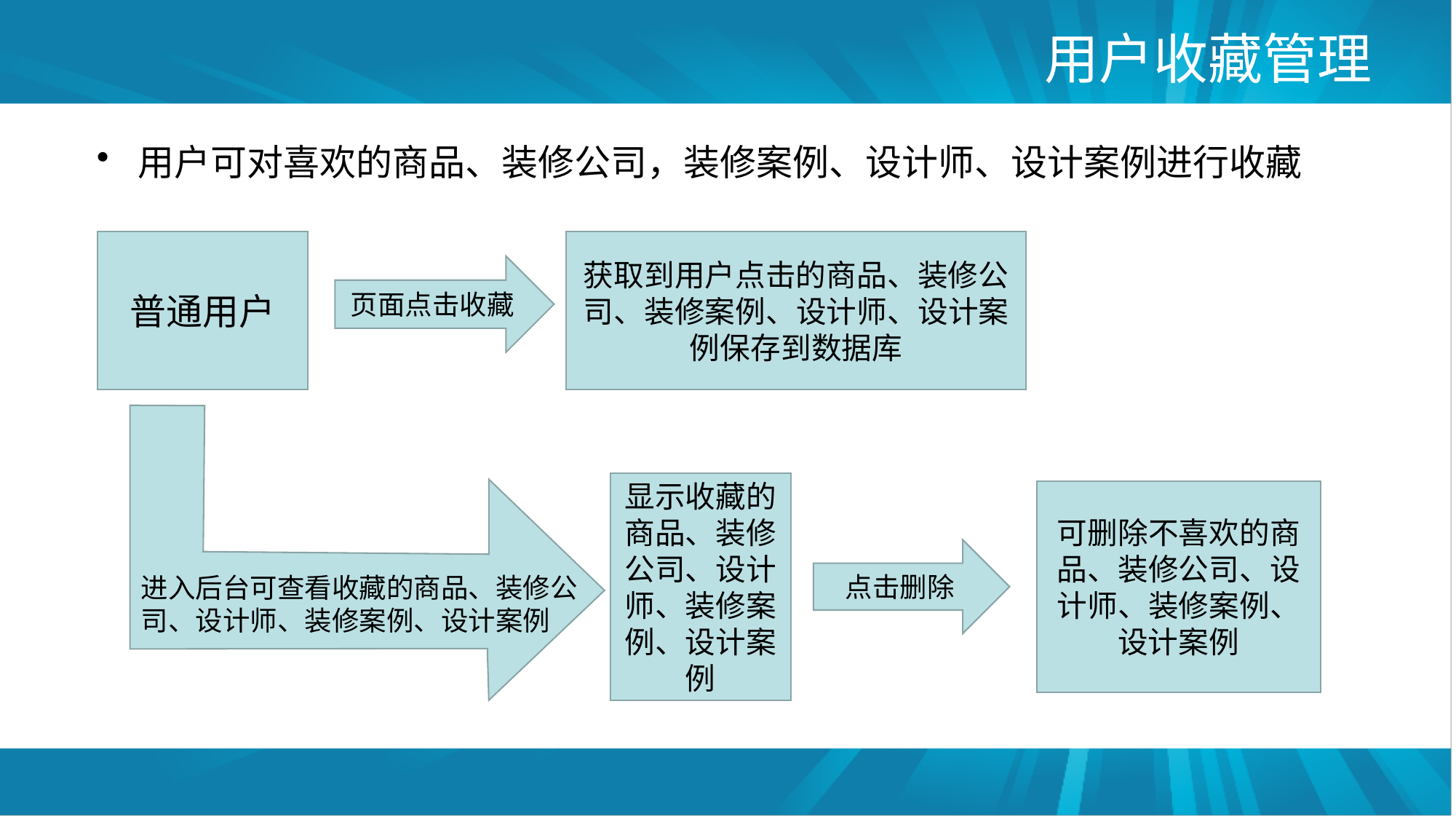

# 用户收藏管理
用户可对喜欢的商品、装修公司，装修案例、设计师、设计案例进行收藏
普通用户
获取到用户点击的商品、装修公司、装修案例、设计师、设计案例保存到数据库
页面点击收藏

显示收藏的商品、装修公司、设计师、装修案例、设计案例
可删除不喜欢的商品、装修公司、设计师、装修案例、设计案例
点击删除
进入后台可查看收藏的商品、装修公司、设计师、装修案例、设计案例